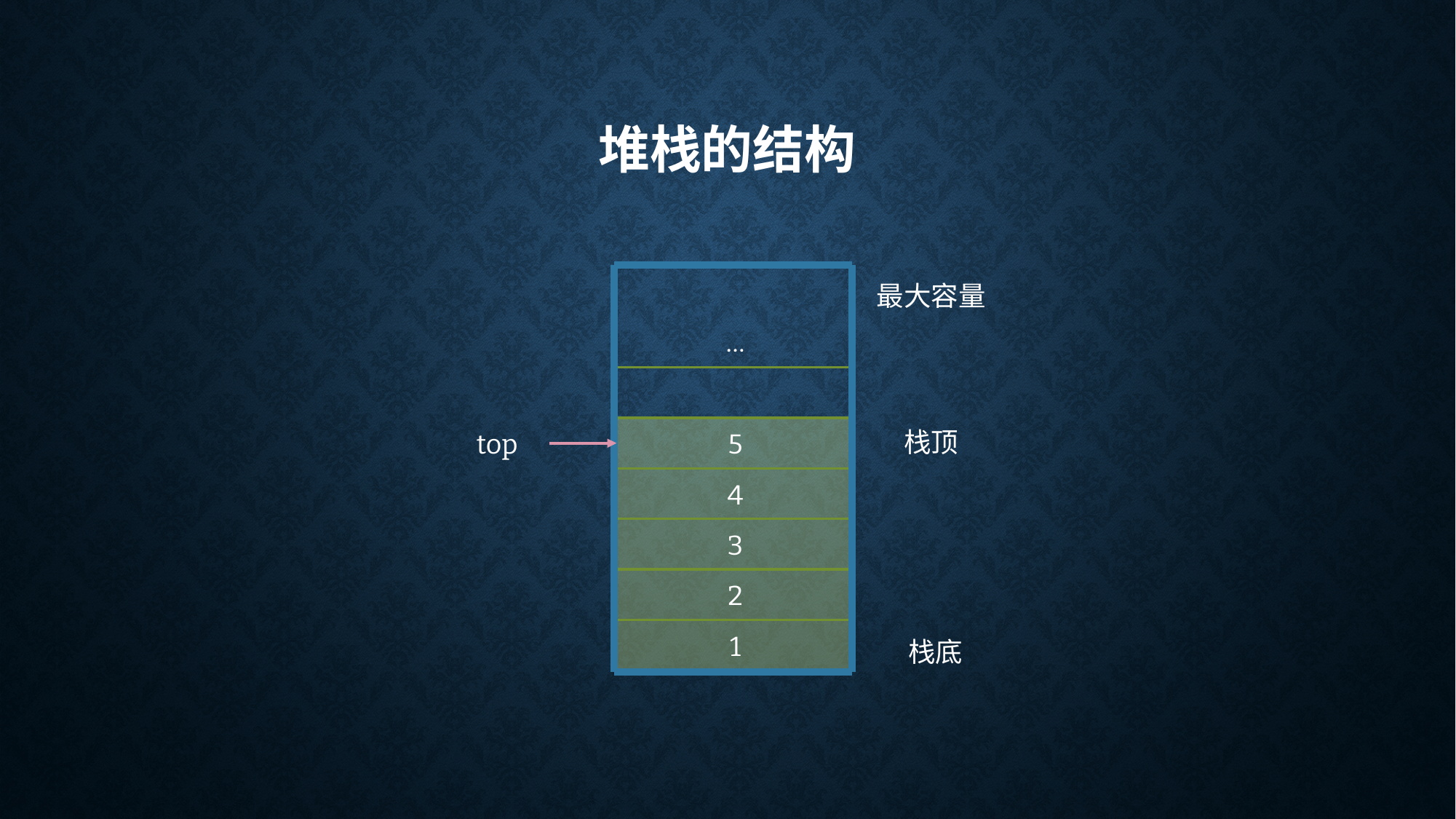

# 堆栈的结构
最大容量
…

栈顶
top
5
4
3
2
1
栈底